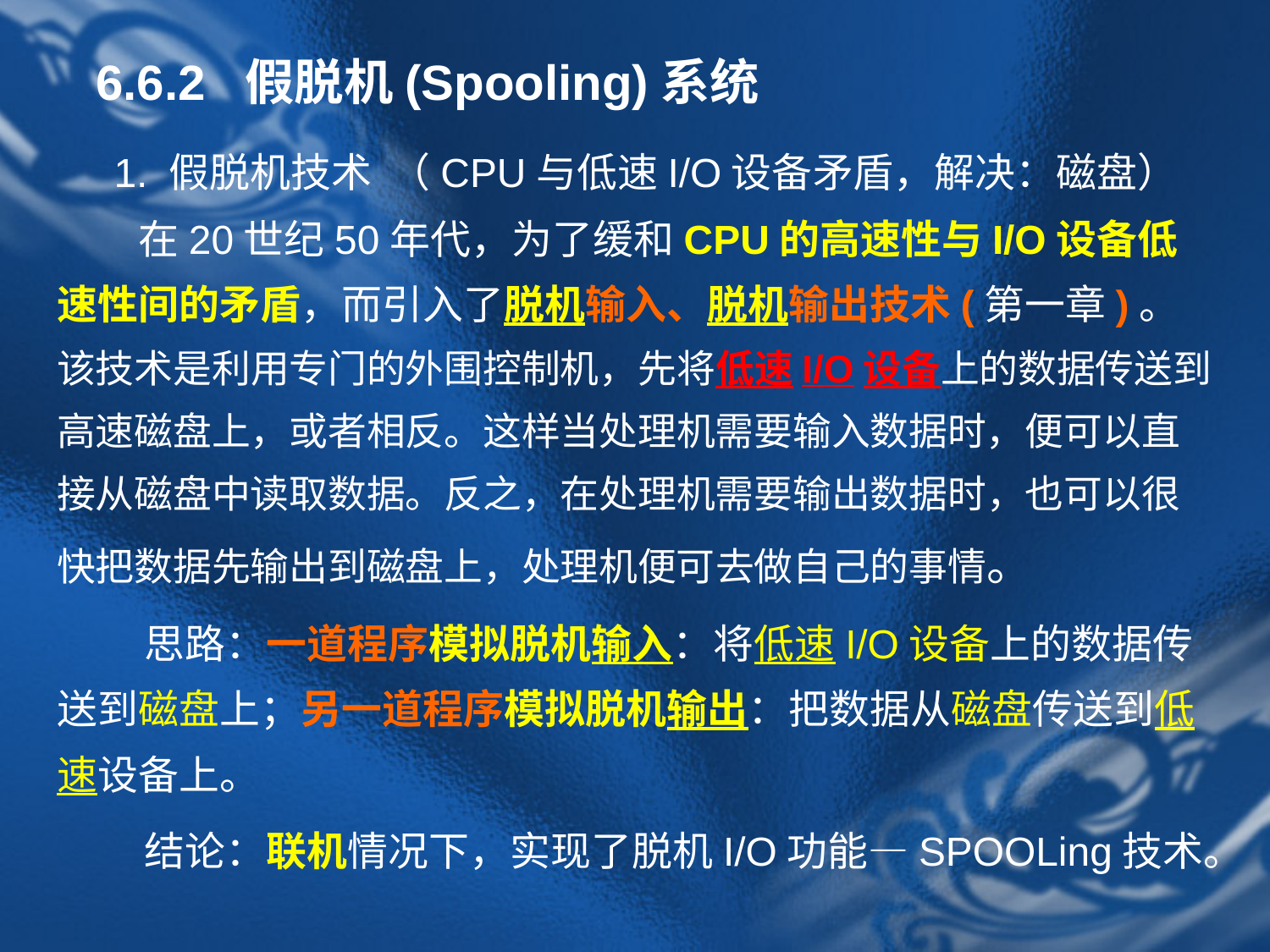

# 6.6.2  假脱机(Spooling)系统
　1. 假脱机技术  （CPU与低速I/O设备矛盾，解决：磁盘）
　　在20世纪50年代，为了缓和CPU的高速性与I/O设备低速性间的矛盾，而引入了脱机输入、脱机输出技术(第一章)。该技术是利用专门的外围控制机，先将低速I/O设备上的数据传送到高速磁盘上，或者相反。这样当处理机需要输入数据时，便可以直接从磁盘中读取数据。反之，在处理机需要输出数据时，也可以很快把数据先输出到磁盘上，处理机便可去做自己的事情。
思路：一道程序模拟脱机输入：将低速I/O设备上的数据传送到磁盘上；另一道程序模拟脱机输出：把数据从磁盘传送到低速设备上。
结论：联机情况下，实现了脱机I/O功能—SPOOLing技术。